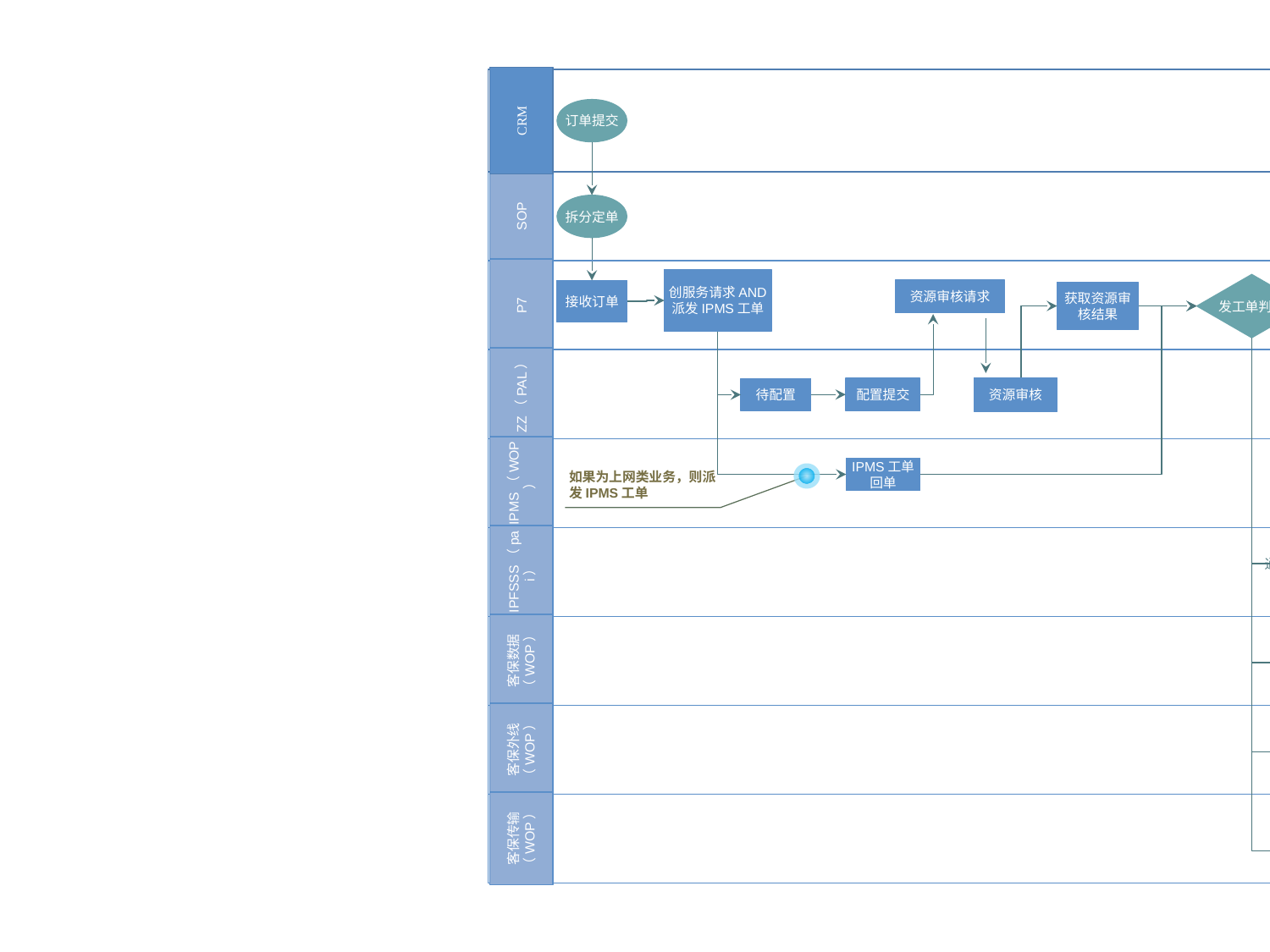

CRM
订单提交

SOP

P7

ZZ（PAL）

IPMS（WOP）

IPFSSS（pai）

客保数据（WOP）

客保外线（WOP）

客保传输（WOP）
拆分定单
归档

创服务请求AND
派发IPMS工单
发工单判断
接收完工消息后，发送归档消息

资源审核请求
接收订单
获取资源审核结果

通知型

资源审核
配置提交
待配置
归档

IPMS工单回单

如果为上网类业务，则派发IPMS工单

IPFSSS工单
客保数据工单
归档

客保外线工单
归档

归档
客保传输工单